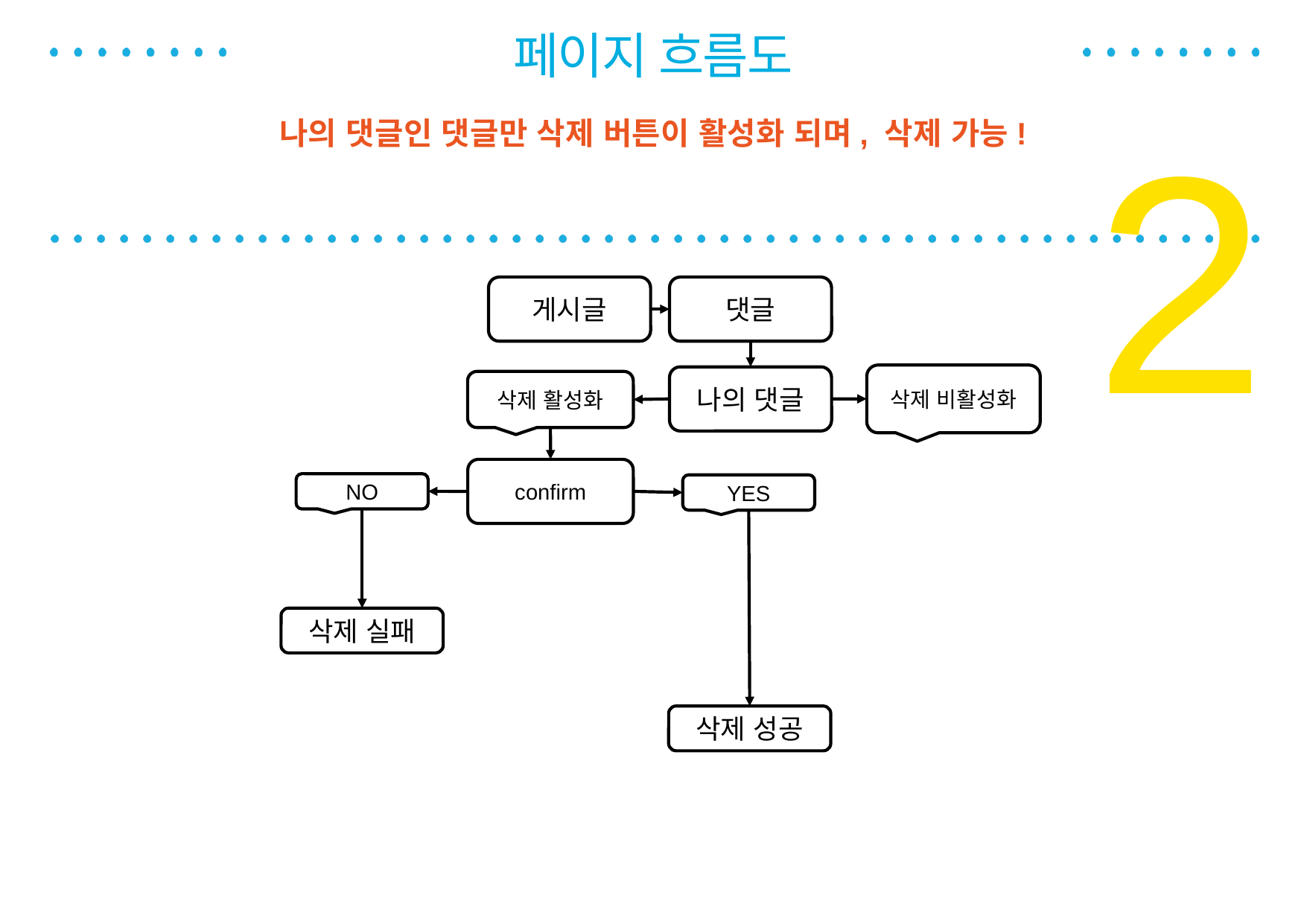

페이지 흐름도
나의 댓글인 댓글만 삭제 버튼이 활성화 되며, 삭제 가능!
2
게시글
댓글
삭제 비활성화
나의 댓글
삭제 활성화
confirm
삭제 성공
NO
YES
삭제 실패